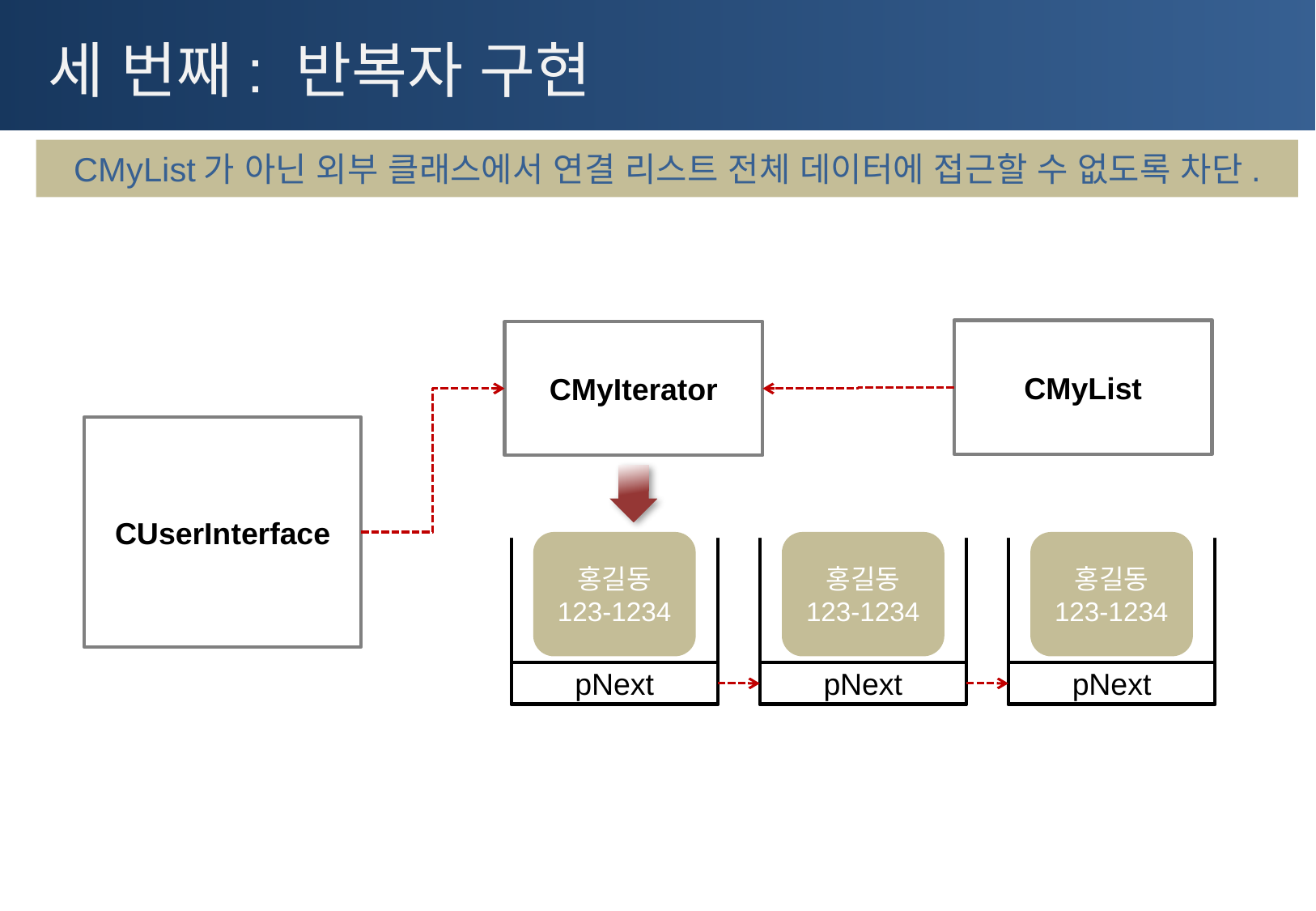

# 세 번째: 반복자 구현
CMyList가 아닌 외부 클래스에서 연결 리스트 전체 데이터에 접근할 수 없도록 차단.
CMyList
CMyIterator
CUserInterface

pNext

pNext

pNext
홍길동
123-1234
홍길동
123-1234
홍길동
123-1234